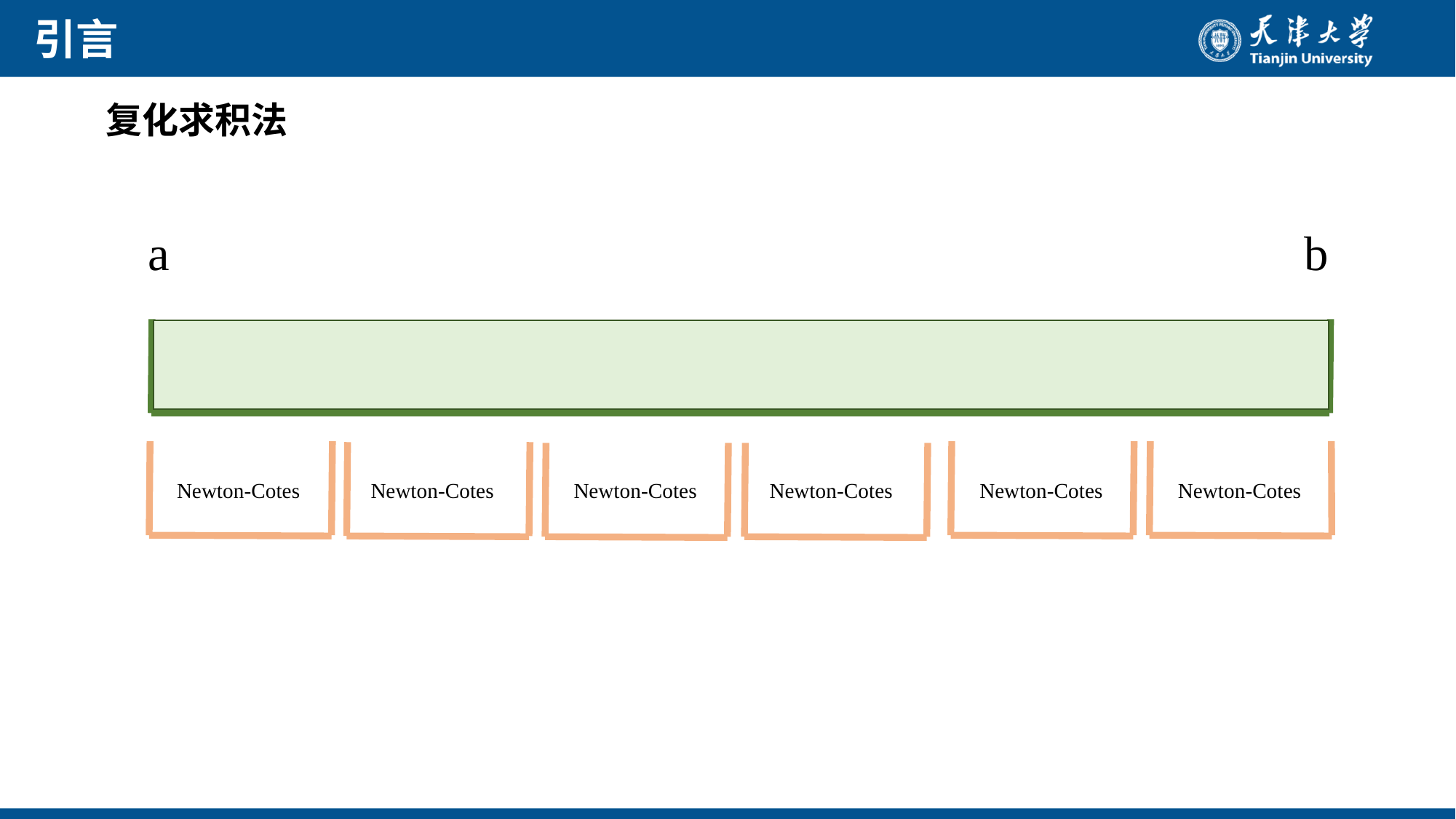

# 引言
复化求积法
a
b

Newton-Cotes
Newton-Cotes
Newton-Cotes
Newton-Cotes
Newton-Cotes
Newton-Cotes